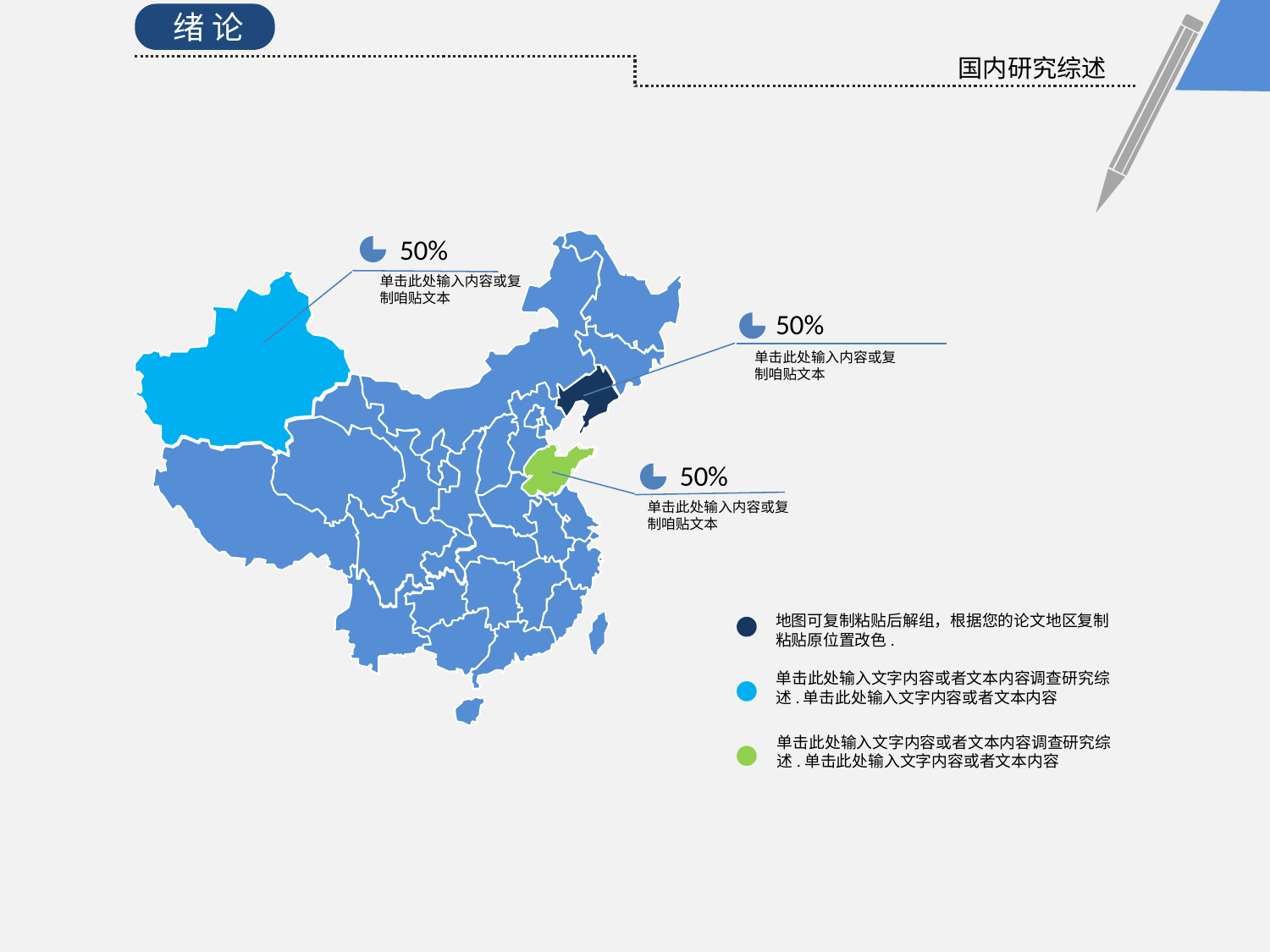

绪 论

国内研究综述
50%

单击此处输入内容或复
制咱贴文本

50%

单击此处输入内容或复
制咱贴文本

50%

单击此处输入内容或复
制咱贴文本
地图可复制粘贴后解组，根据您的论文地区复制
粘贴原位置改色.

单击此处输入文字内容或者文本内容调查研究综
述.单击此处输入文字内容或者文本内容

单击此处输入文字内容或者文本内容调查研究综
述.单击此处输入文字内容或者文本内容